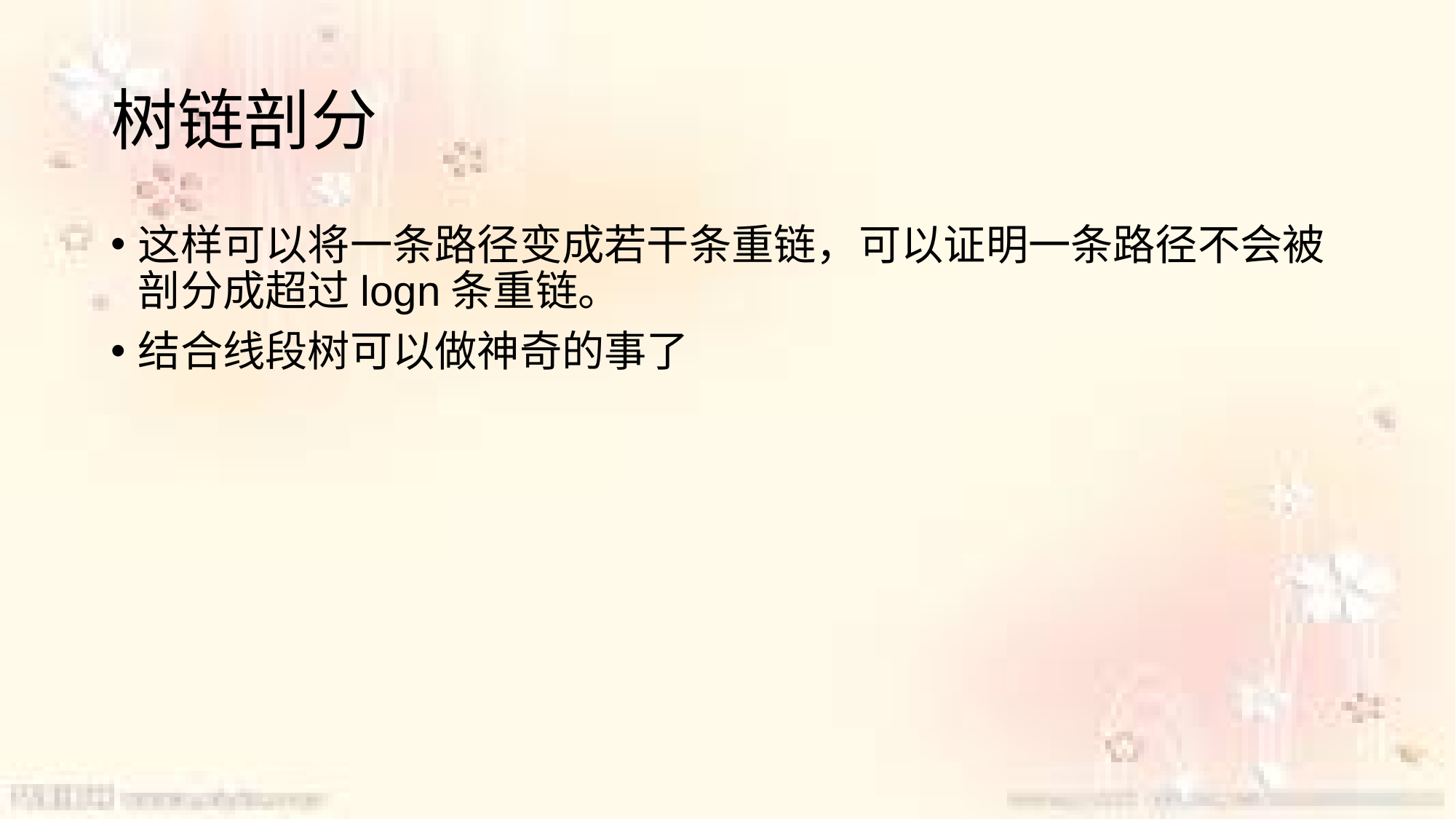

# 树链剖分
这样可以将一条路径变成若干条重链，可以证明一条路径不会被剖分成超过logn条重链。
结合线段树可以做神奇的事了